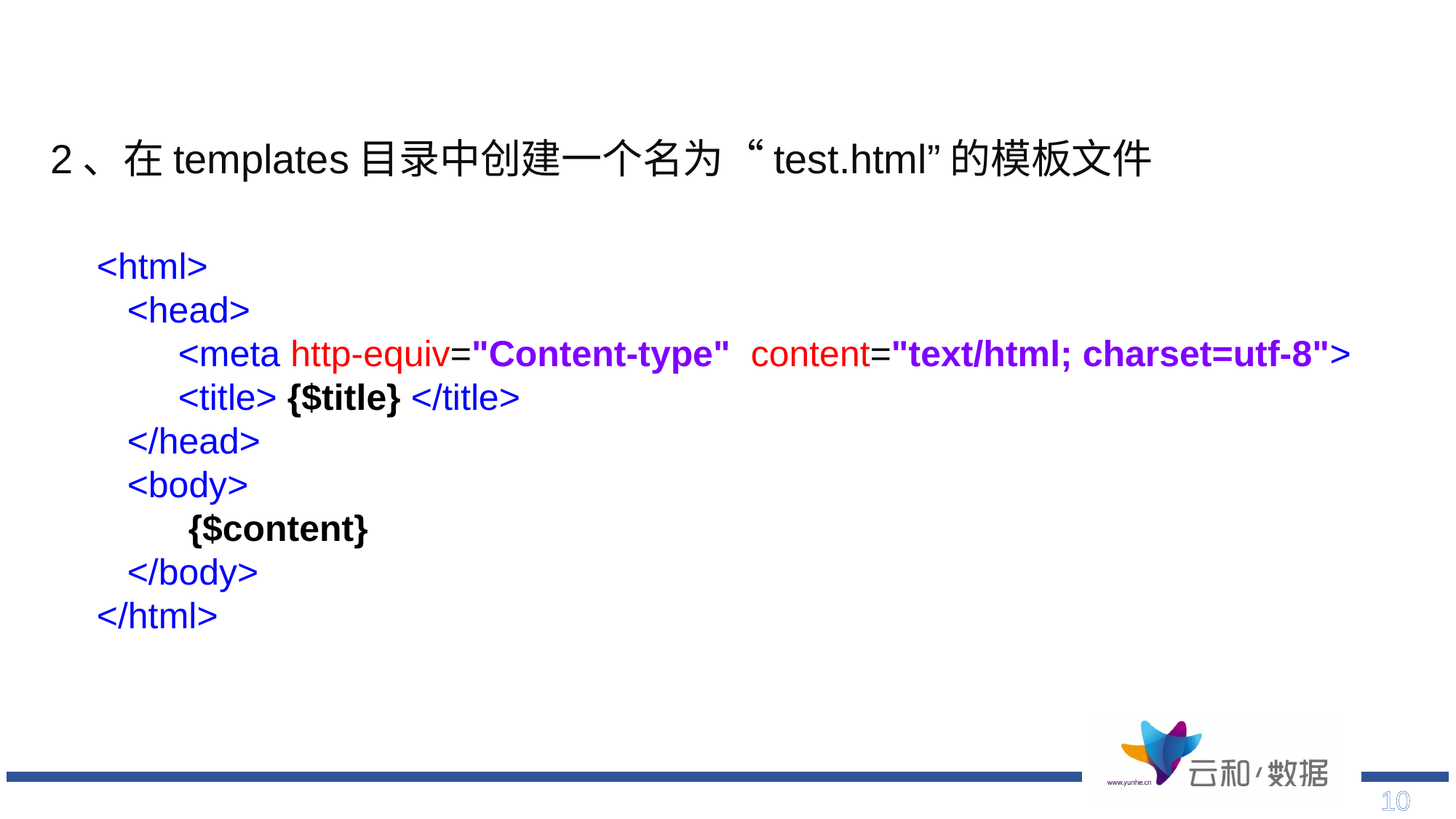

2、在templates目录中创建一个名为“test.html”的模板文件
<html>
   <head>
        <meta http-equiv="Content-type"  content="text/html; charset=utf-8">
        <title> {$title} </title>
   </head>
   <body>
         {$content}
   </body>
</html>